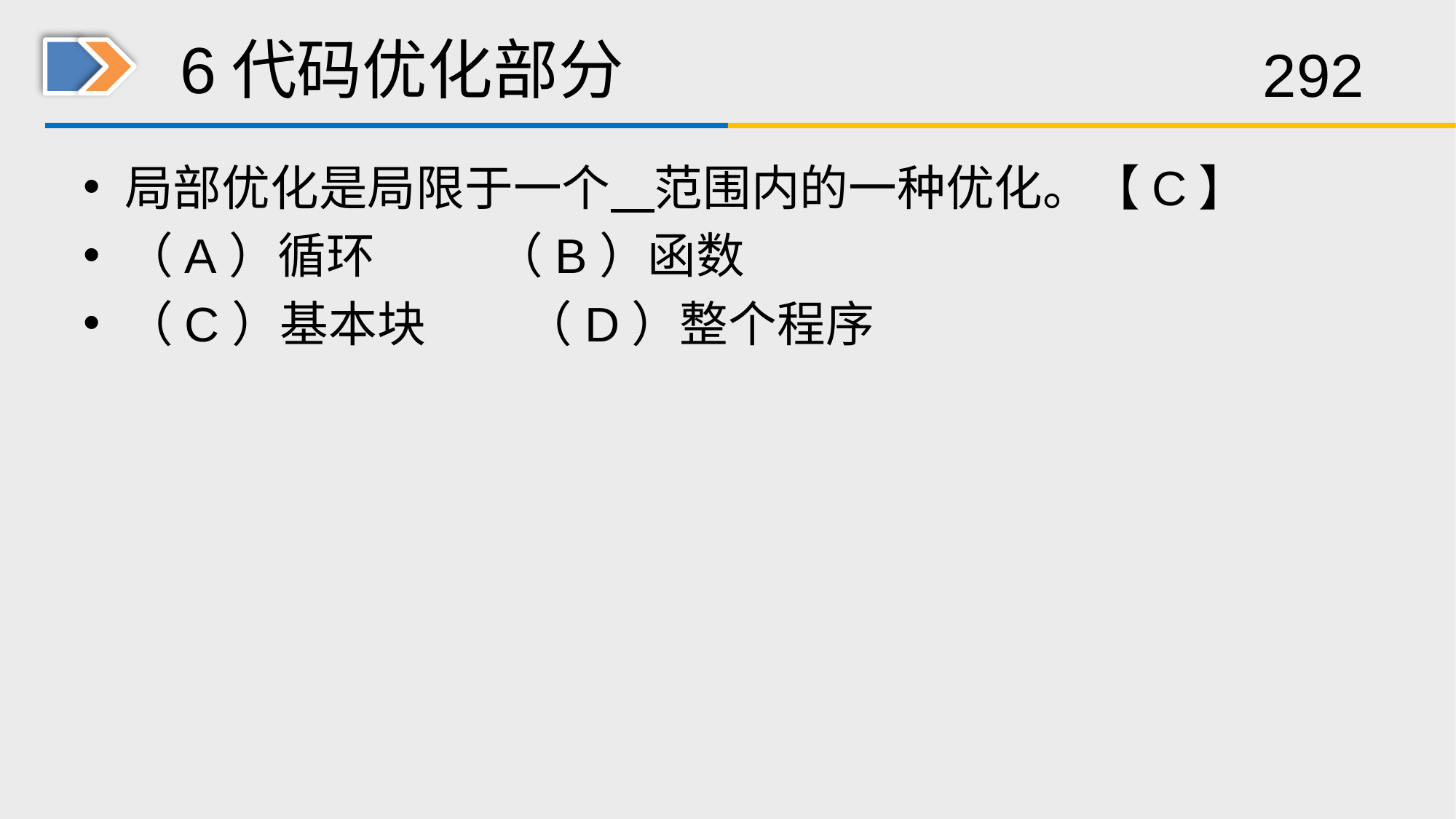

# 6代码优化部分
292
局部优化是局限于一个    范围内的一种优化。【C】
（A）循环           （B）函数
（C）基本块         （D）整个程序